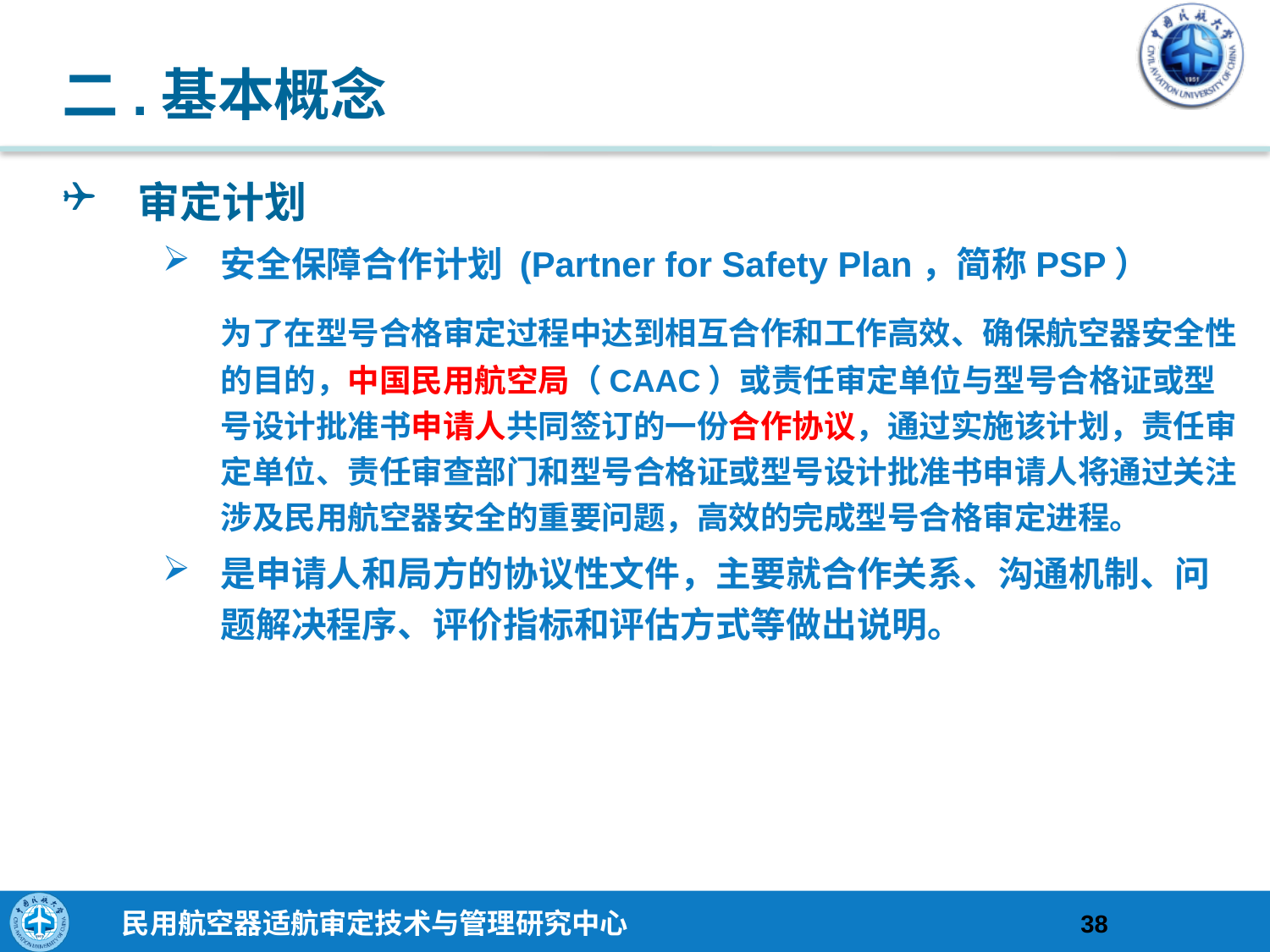

# 二.基本概念
审定计划
安全保障合作计划 (Partner for Safety Plan，简称PSP）
	为了在型号合格审定过程中达到相互合作和工作高效、确保航空器安全性的目的，中国民用航空局（CAAC）或责任审定单位与型号合格证或型号设计批准书申请人共同签订的一份合作协议，通过实施该计划，责任审定单位、责任审查部门和型号合格证或型号设计批准书申请人将通过关注涉及民用航空器安全的重要问题，高效的完成型号合格审定进程。
是申请人和局方的协议性文件，主要就合作关系、沟通机制、问题解决程序、评价指标和评估方式等做出说明。